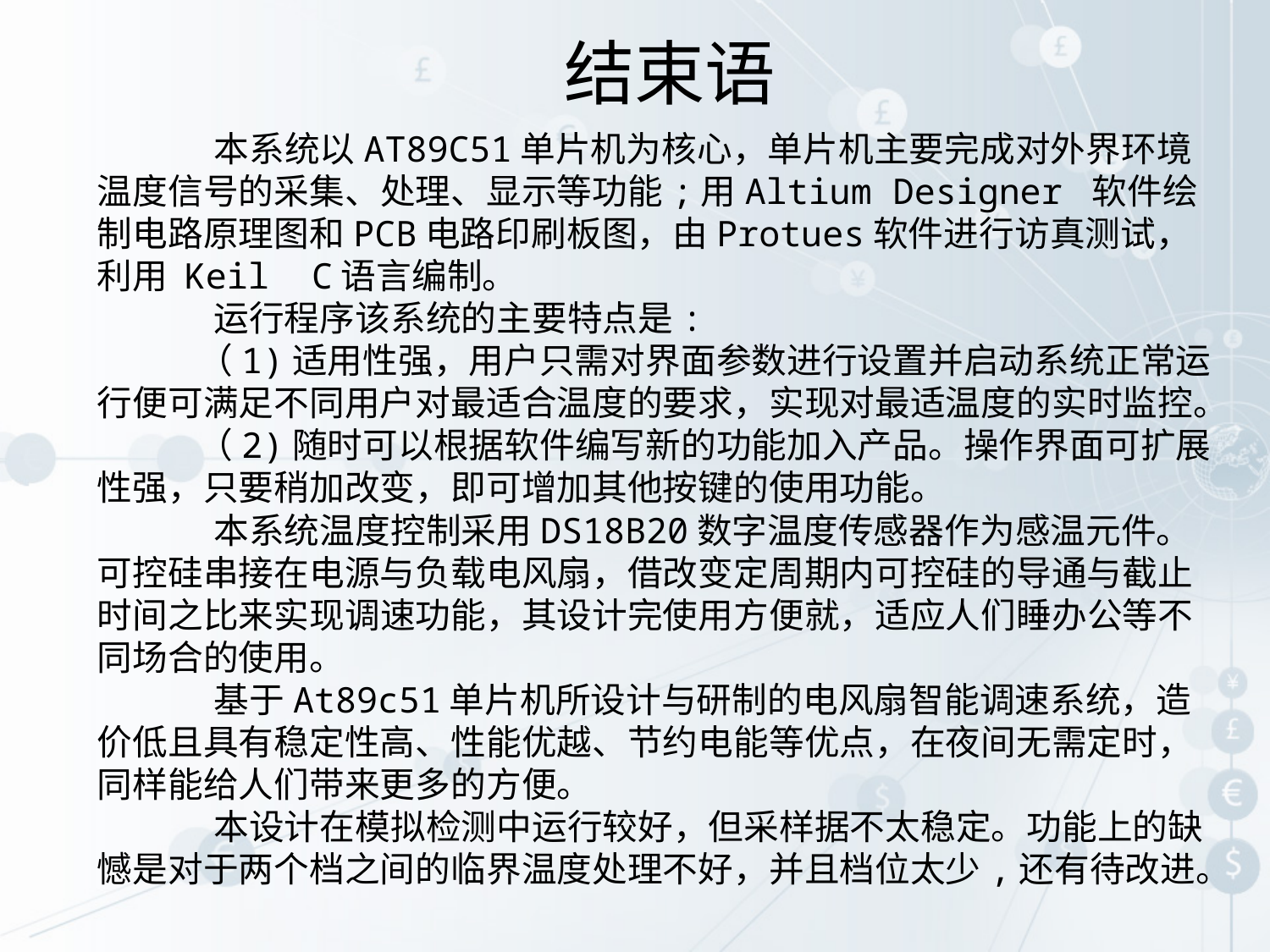

# 结束语
 本系统以AT89C51单片机为核心，单片机主要完成对外界环境温度信号的采集、处理、显示等功能;用Altium Designer 软件绘制电路原理图和PCB电路印刷板图，由Protues软件进行访真测试，利用 Keil  C语言编制。
 运行程序该系统的主要特点是:
（1)适用性强，用户只需对界面参数进行设置并启动系统正常运行便可满足不同用户对最适合温度的要求，实现对最适温度的实时监控。
（2)随时可以根据软件编写新的功能加入产品。操作界面可扩展性强，只要稍加改变，即可增加其他按键的使用功能。
 本系统温度控制采用DS18B20数字温度传感器作为感温元件。可控硅串接在电源与负载电风扇，借改变定周期内可控硅的导通与截止时间之比来实现调速功能，其设计完使用方便就，适应人们睡办公等不同场合的使用。
 基于At89c51单片机所设计与研制的电风扇智能调速系统，造价低且具有稳定性高、性能优越、节约电能等优点，在夜间无需定时，同样能给人们带来更多的方便。
 本设计在模拟检测中运行较好，但采样据不太稳定。功能上的缺憾是对于两个档之间的临界温度处理不好，并且档位太少,还有待改进。